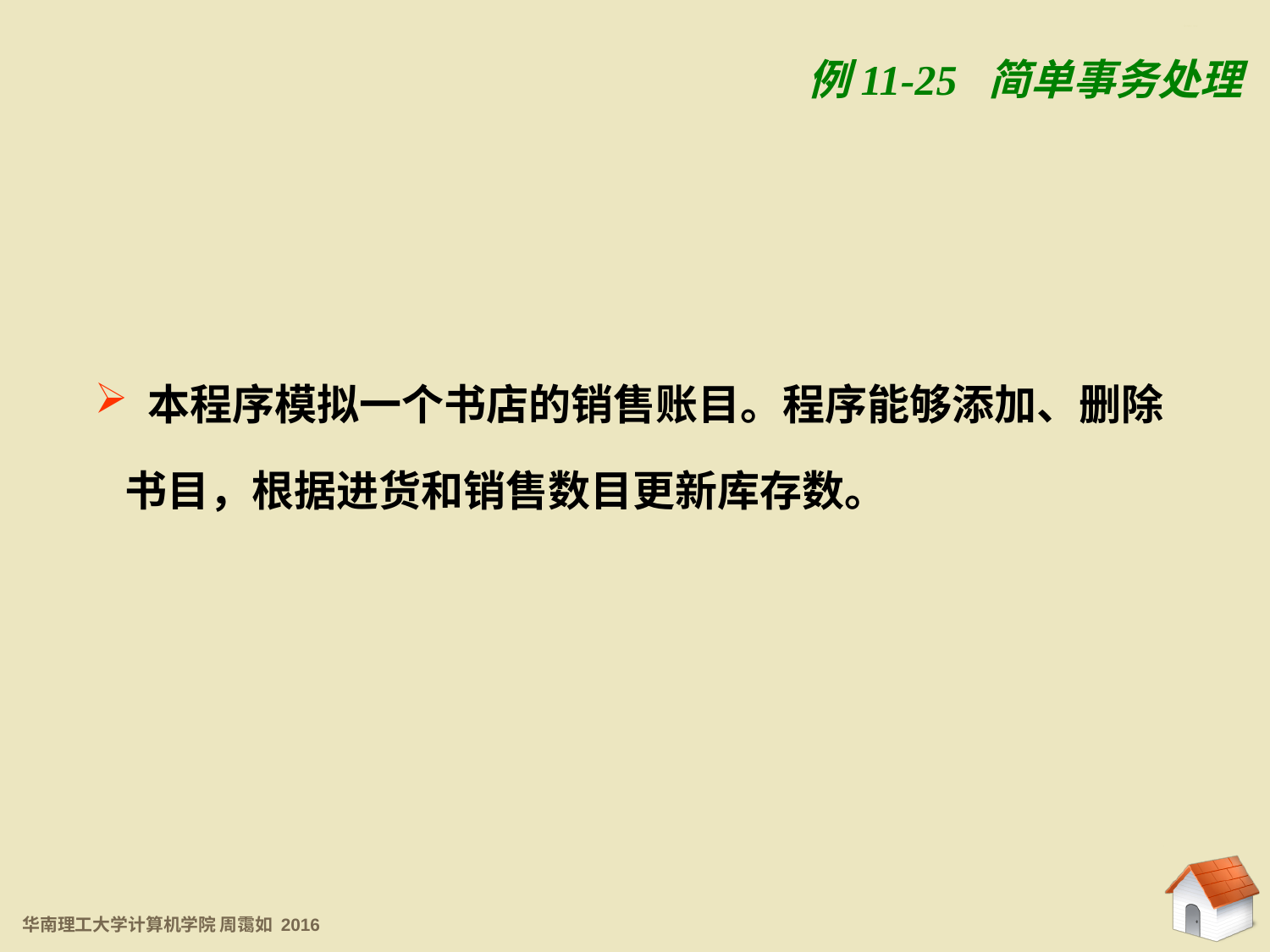

11.5.4  二进制文件
例11-25  简单事务处理
 本程序模拟一个书店的销售账目。程序能够添加、删除书目，根据进货和销售数目更新库存数。